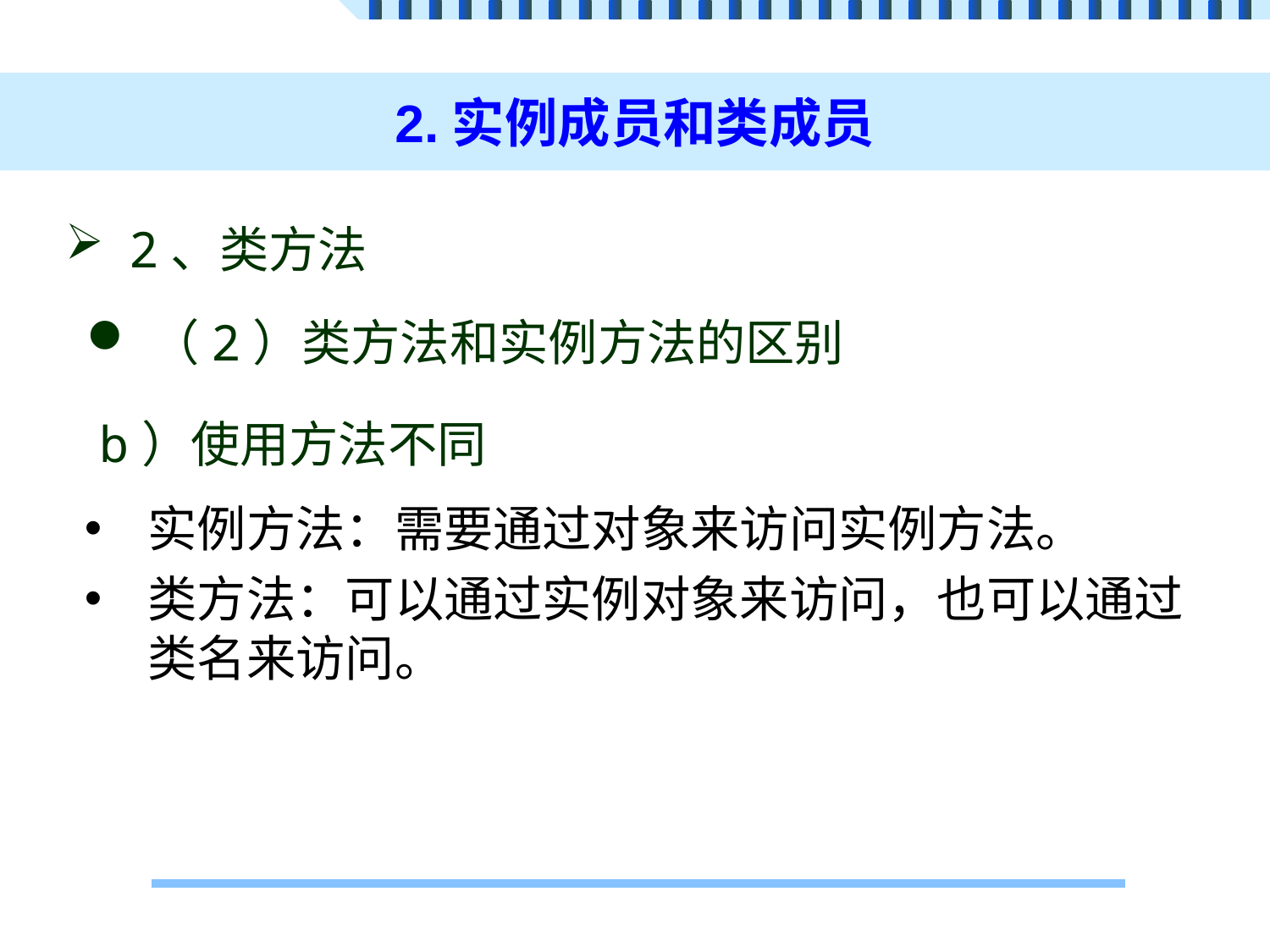

# 2.实例成员和类成员
2、类方法
（2）类方法和实例方法的区别
b）使用方法不同
实例方法：需要通过对象来访问实例方法。
类方法：可以通过实例对象来访问，也可以通过类名来访问。